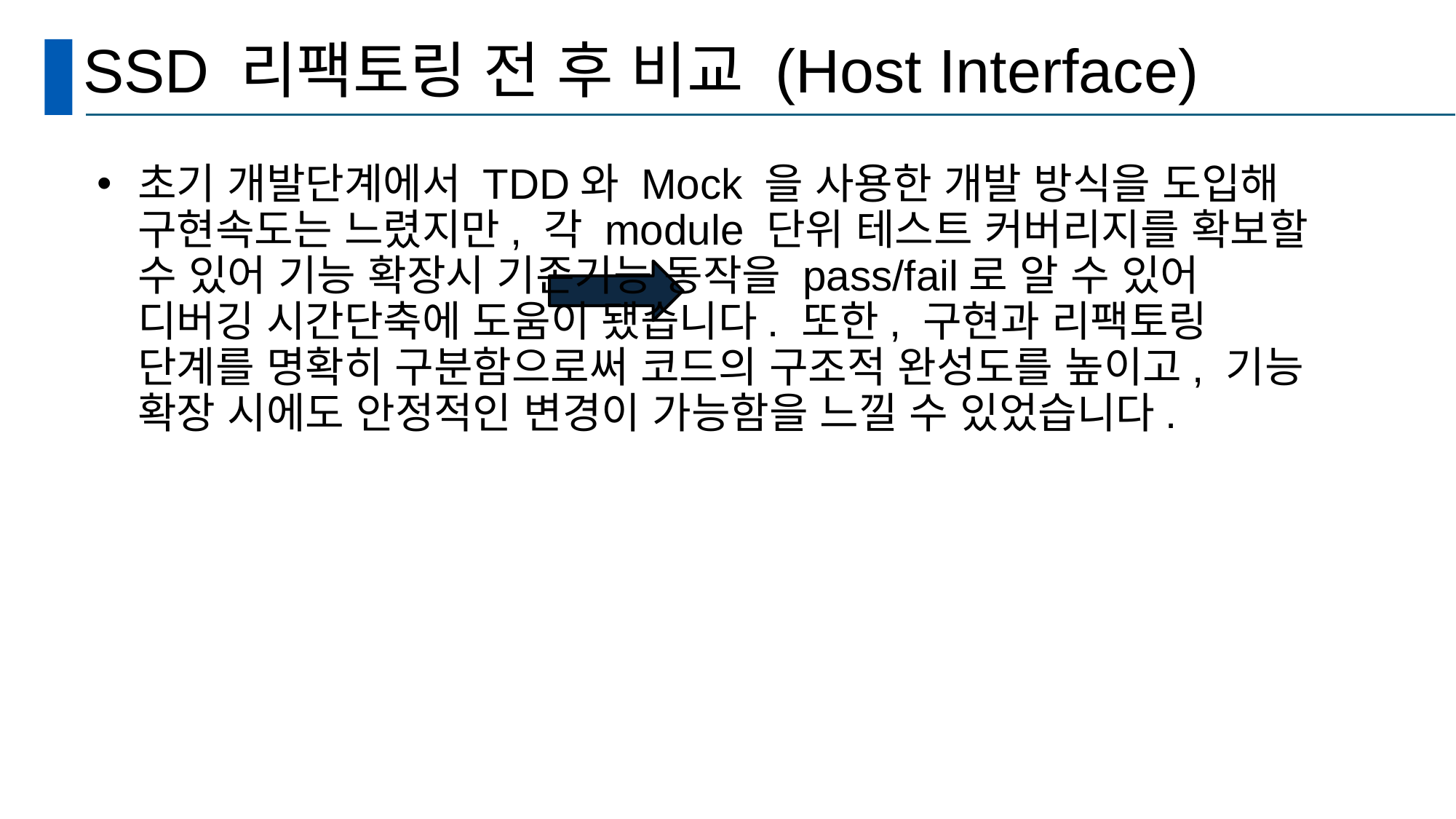

# SSD 리팩토링 전 후 비교 (Host Interface)
초기 개발단계에서 TDD와 Mock 을 사용한 개발 방식을 도입해 구현속도는 느렸지만, 각 module 단위 테스트 커버리지를 확보할 수 있어 기능 확장시 기존기능 동작을 pass/fail로 알 수 있어 디버깅 시간단축에 도움이 됐습니다. 또한, 구현과 리팩토링 단계를 명확히 구분함으로써 코드의 구조적 완성도를 높이고, 기능 확장 시에도 안정적인 변경이 가능함을 느낄 수 있었습니다.